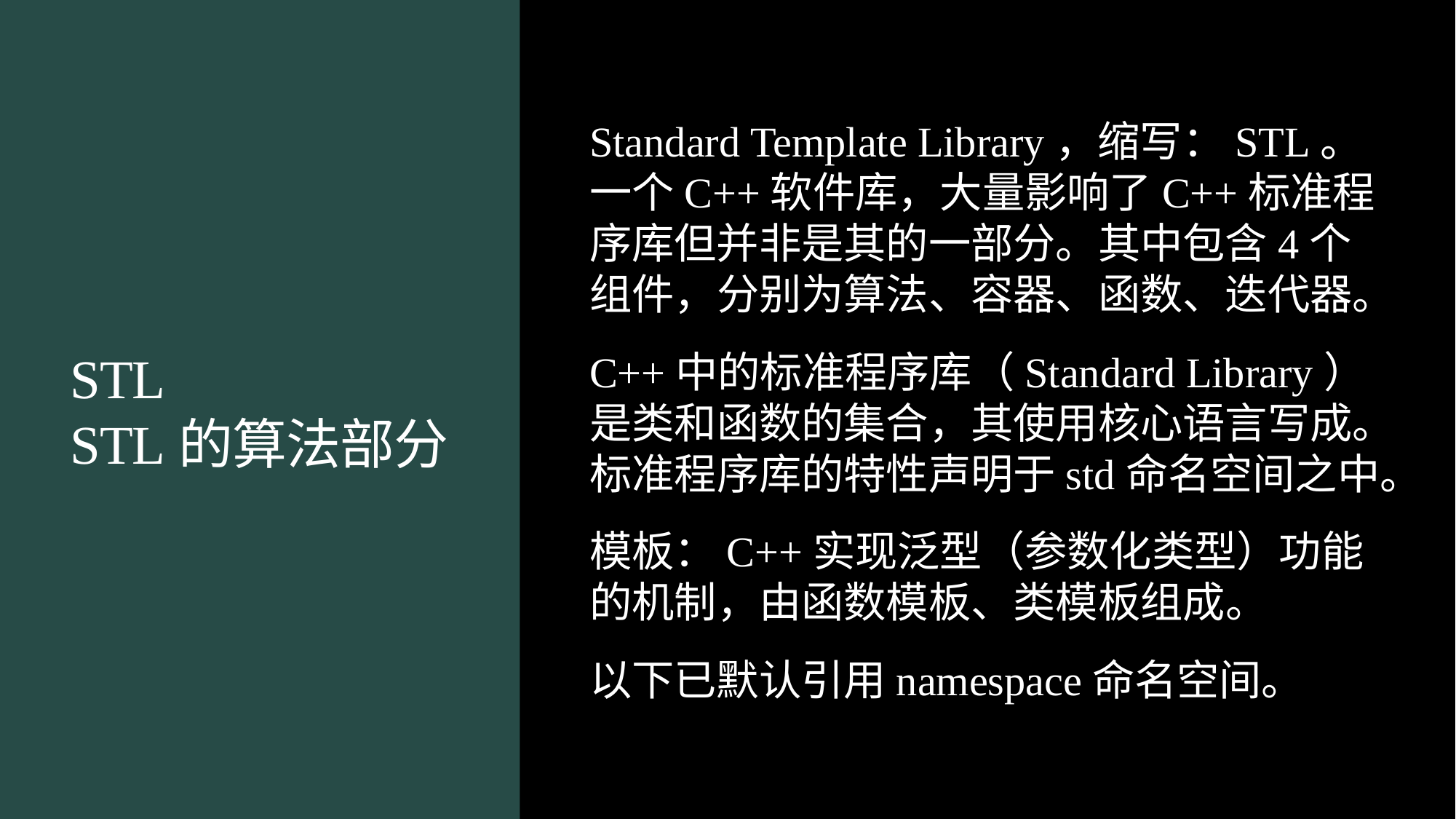

# STL STL的算法部分
Standard Template Library，缩写：STL。一个C++软件库，大量影响了C++标准程序库但并非是其的一部分。其中包含4个组件，分别为算法、容器、函数、迭代器。
C++中的标准程序库（Standard Library）是类和函数的集合，其使用核心语言写成。标准程序库的特性声明于std命名空间之中。
模板：C++实现泛型（参数化类型）功能的机制，由函数模板、类模板组成。
以下已默认引用namespace命名空间。